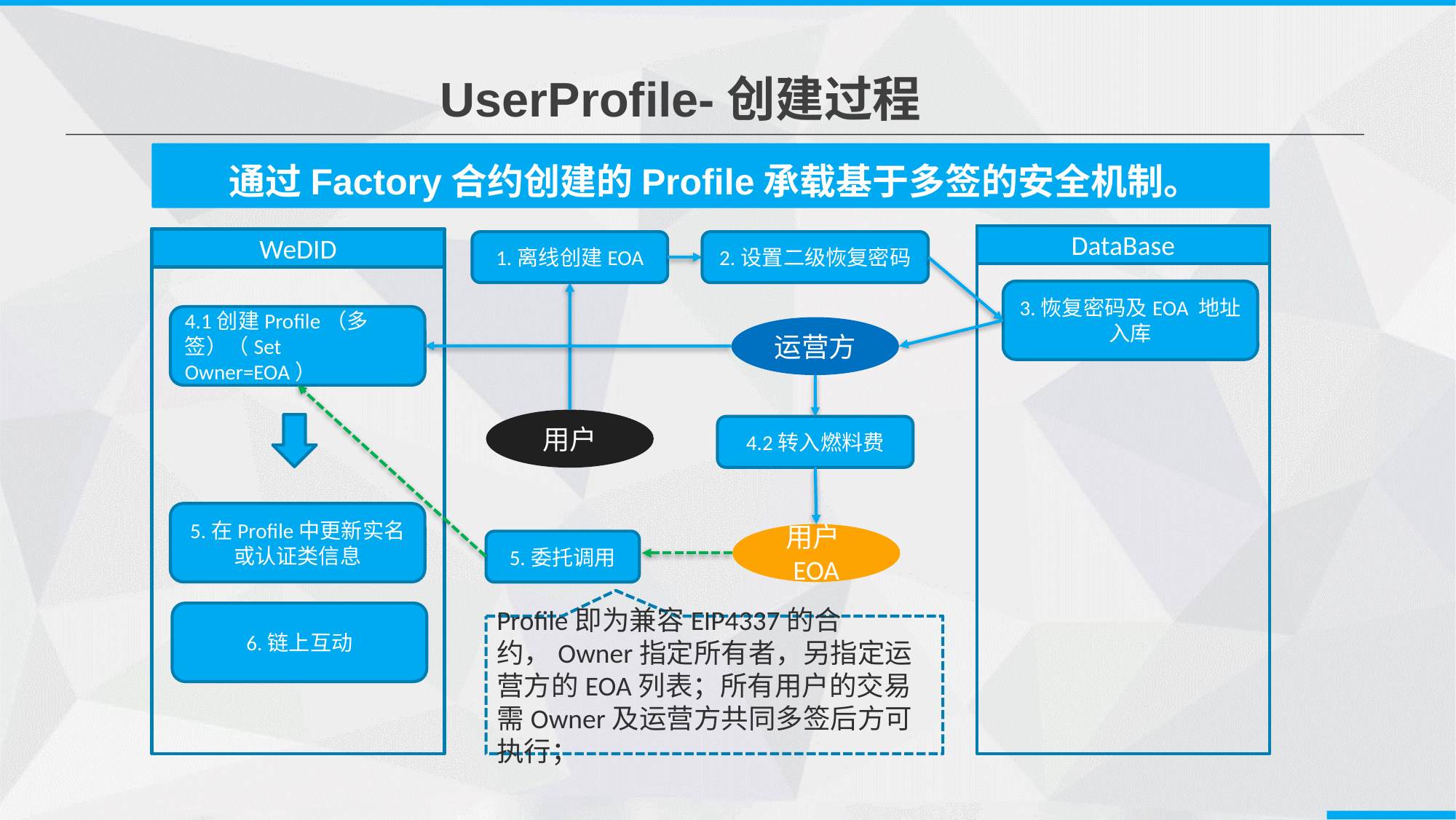

UserProfile-创建过程
通过Factory合约创建的Profile承载基于多签的安全机制。

DataBase

WeDID
2.设置二级恢复密码
1.离线创建EOA
3.恢复密码及EOA 地址入库
4.1创建Profile（多签）（Set Owner=EOA）
运营方
用户

4.2转入燃料费
5.在Profile中更新实名或认证类信息
用户EOA
5.委托调用
6.链上互动
Profile即为兼容EIP4337的合约，Owner指定所有者，另指定运营方的EOA列表；所有用户的交易需Owner及运营方共同多签后方可执行；